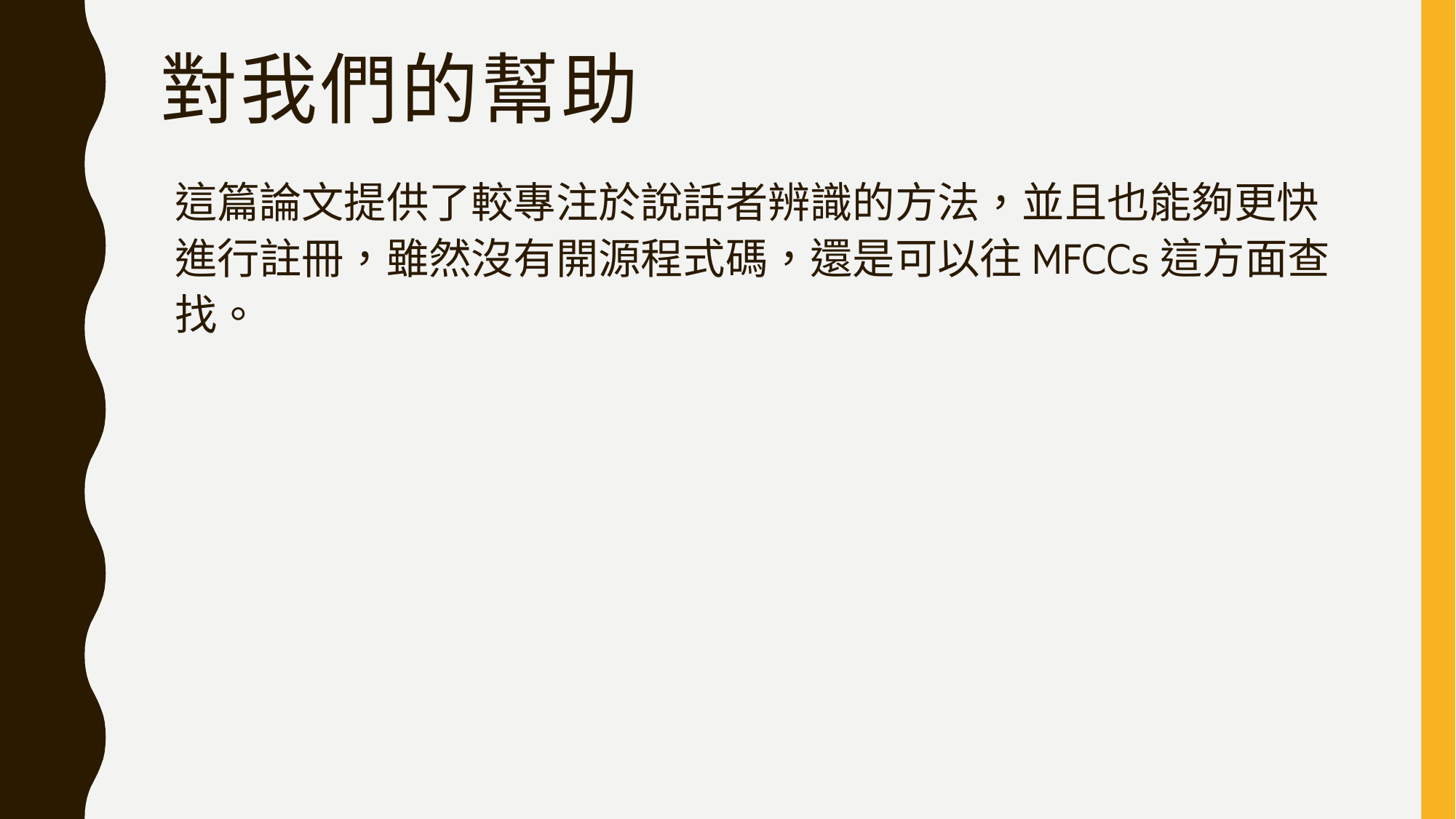

# 對我們的幫助
這篇論文提供了較專注於說話者辨識的方法，並且也能夠更快進行註冊，雖然沒有開源程式碼，還是可以往MFCCs這方面查找。